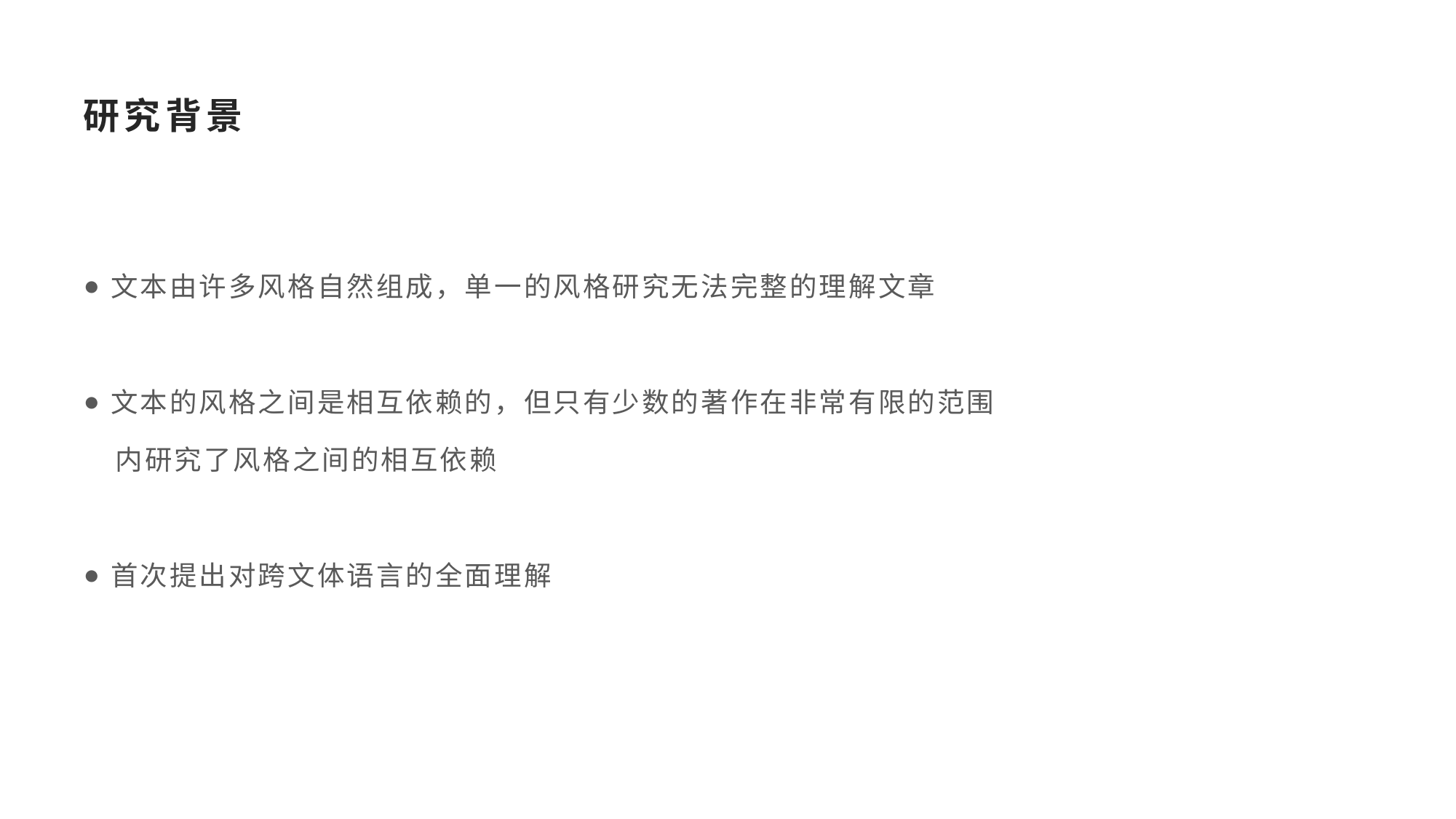

# 研究背景
文本由许多风格自然组成，单一的风格研究无法完整的理解文章

文本的风格之间是相互依赖的，但只有少数的著作在非常有限的范围
   内研究了风格之间的相互依赖

首次提出对跨文体语言的全面理解